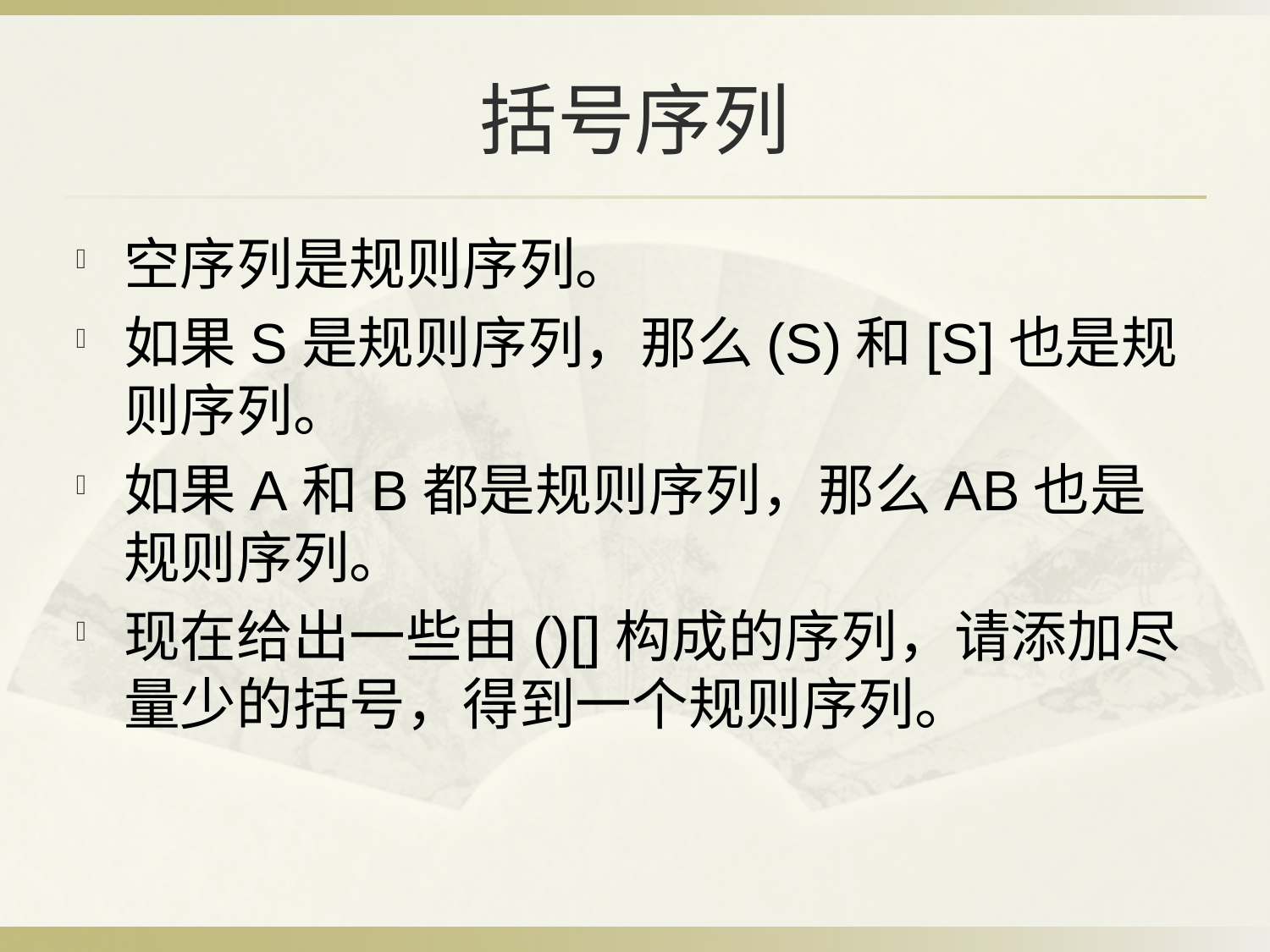

# 括号序列
空序列是规则序列。
如果S是规则序列，那么(S)和[S]也是规则序列。
如果A和B都是规则序列，那么AB也是规则序列。
现在给出一些由()[]构成的序列，请添加尽量少的括号，得到一个规则序列。